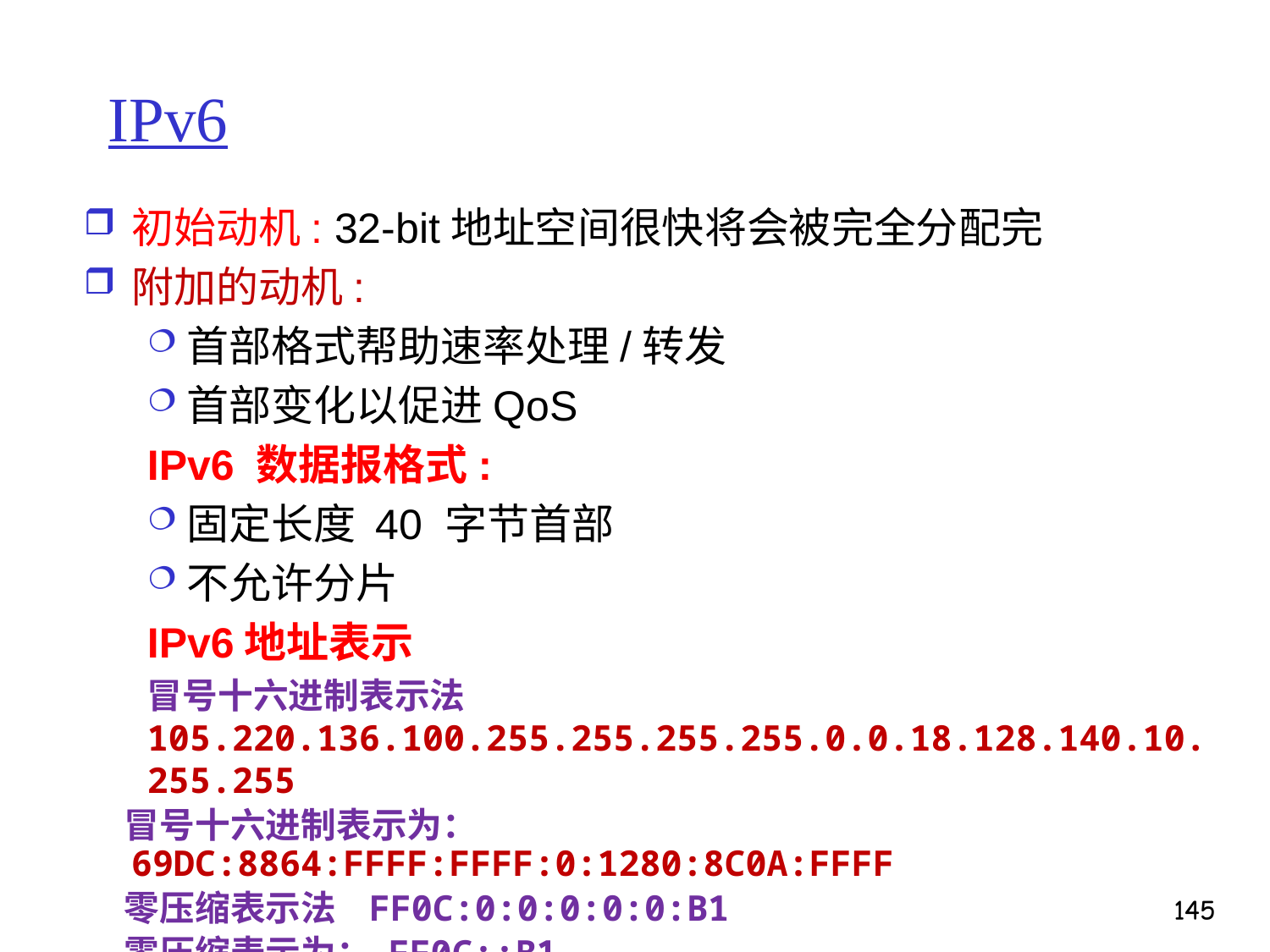

# IPv6
初始动机: 32-bit地址空间很快将会被完全分配完
附加的动机:
首部格式帮助速率处理/转发
首部变化以促进QoS
IPv6 数据报格式:
固定长度 40 字节首部
不允许分片
IPv6地址表示
冒号十六进制表示法    105.220.136.100.255.255.255.255.0.0.18.128.140.10.255.255
    冒号十六进制表示为：69DC:8864:FFFF:FFFF:0:1280:8C0A:FFFF
    零压缩表示法   FF0C:0:0:0:0:0:B1
    零压缩表示为： FF0C::B1

145